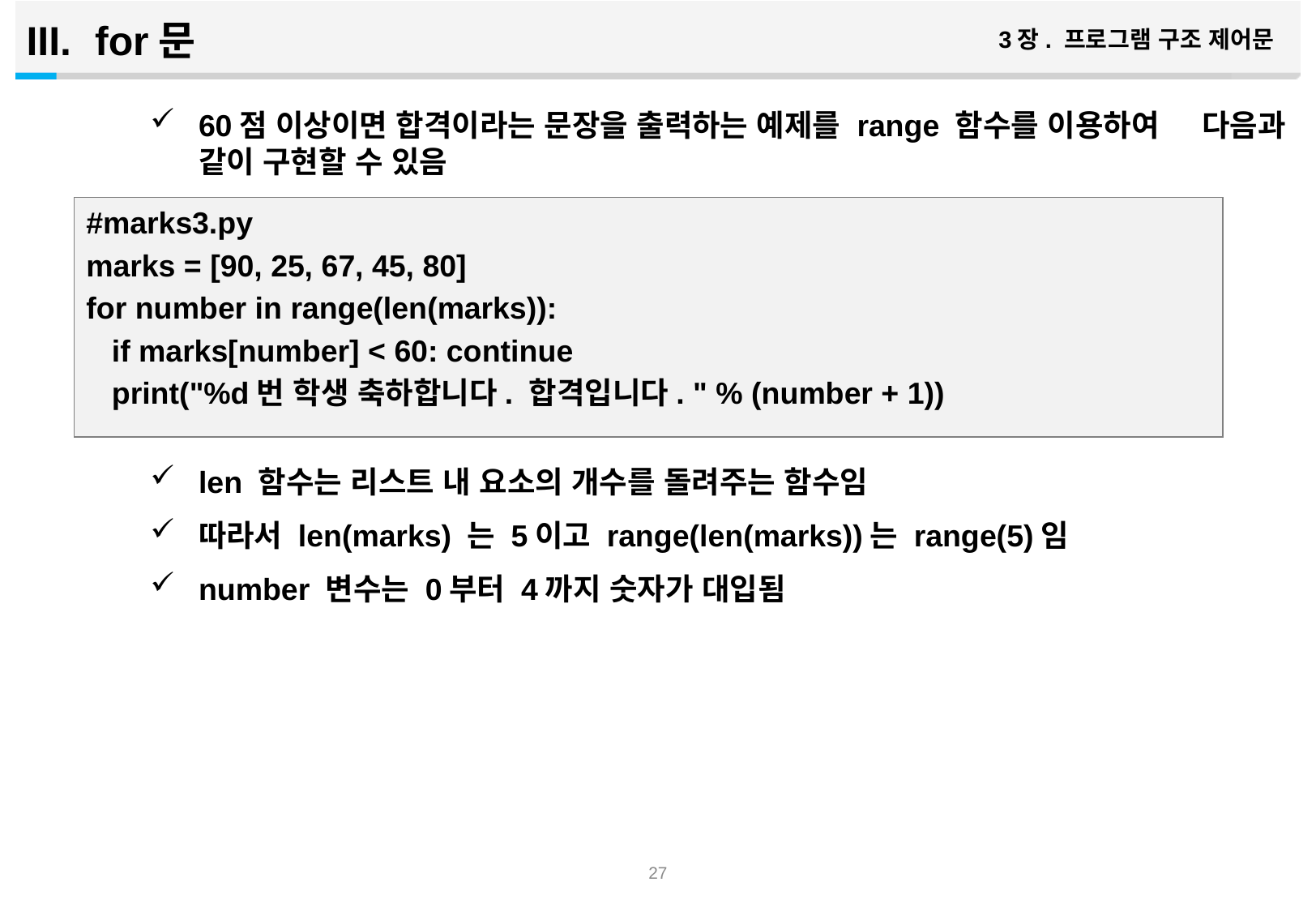

for문
3장. 프로그램 구조 제어문
60점 이상이면 합격이라는 문장을 출력하는 예제를 range 함수를 이용하여     다음과 같이 구현할 수 있음

len 함수는 리스트 내 요소의 개수를 돌려주는 함수임
따라서 len(marks) 는 5이고 range(len(marks))는 range(5)임
number 변수는 0부터 4까지 숫자가 대입됨
#marks3.py
marks = [90, 25, 67, 45, 80]
for number in range(len(marks)):
   if marks[number] < 60: continue
   print("%d번 학생 축하합니다. 합격입니다. " % (number + 1))
27